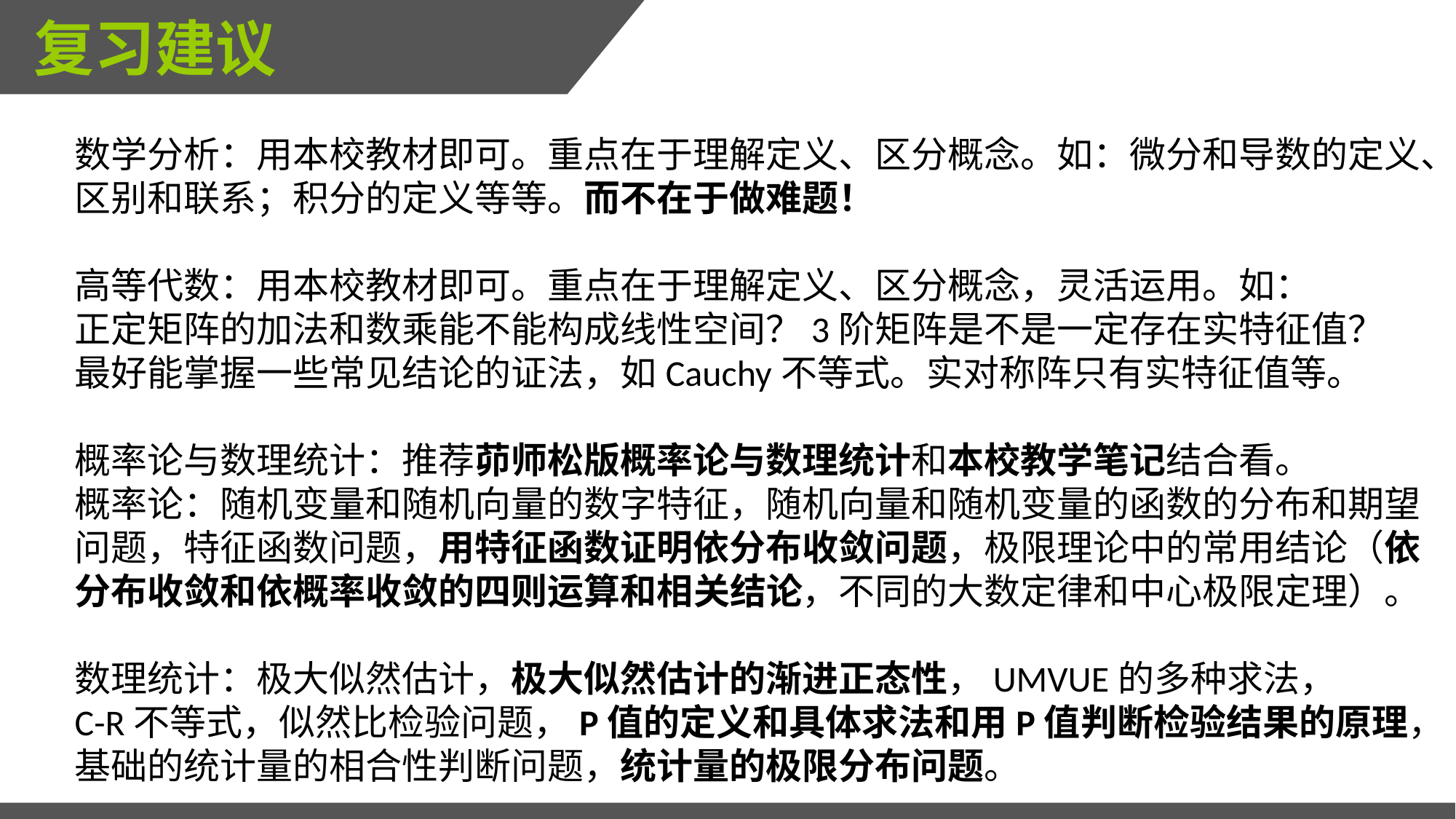

复习建议
数学分析：用本校教材即可。重点在于理解定义、区分概念。如：微分和导数的定义、
区别和联系；积分的定义等等。而不在于做难题！

高等代数：用本校教材即可。重点在于理解定义、区分概念，灵活运用。如：
正定矩阵的加法和数乘能不能构成线性空间？3阶矩阵是不是一定存在实特征值？
最好能掌握一些常见结论的证法，如Cauchy不等式。实对称阵只有实特征值等。

概率论与数理统计：推荐茆师松版概率论与数理统计和本校教学笔记结合看。
概率论：随机变量和随机向量的数字特征，随机向量和随机变量的函数的分布和期望
问题，特征函数问题，用特征函数证明依分布收敛问题，极限理论中的常用结论（依
分布收敛和依概率收敛的四则运算和相关结论，不同的大数定律和中心极限定理）。

数理统计：极大似然估计，极大似然估计的渐进正态性，UMVUE的多种求法，
C-R不等式，似然比检验问题，P值的定义和具体求法和用P值判断检验结果的原理，
基础的统计量的相合性判断问题，统计量的极限分布问题。